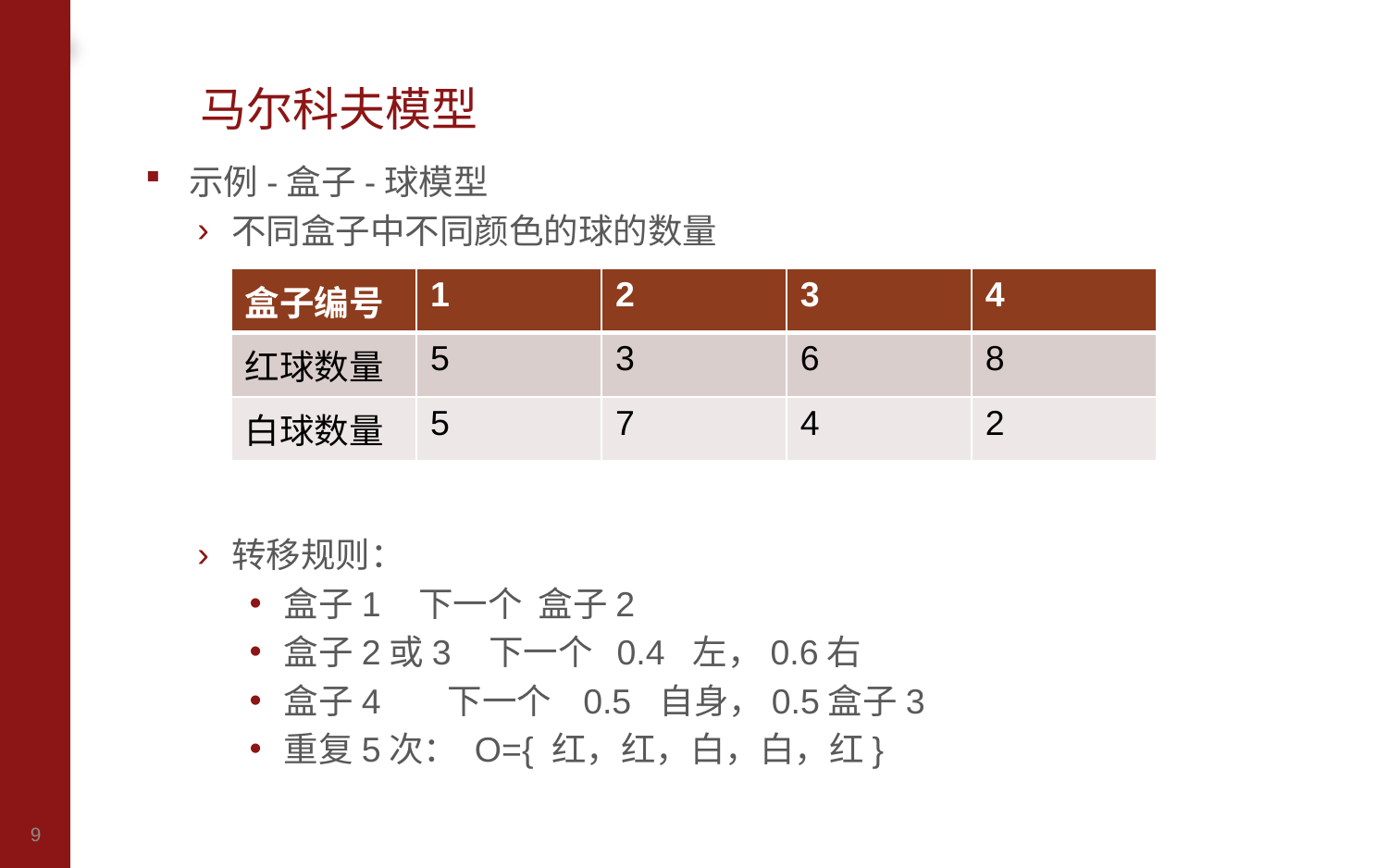

# 马尔科夫模型
示例-盒子-球模型
不同盒子中不同颜色的球的数量

转移规则：
盒子1   下一个  盒子2
盒子2或3   下一个  0.4  左，0.6右
盒子4      下一个   0.5  自身，0.5盒子3
重复5次： O={ 红，红，白，白，红}

| 盒子编号 | 1 | 2 | 3 | 4 |
| --- | --- | --- | --- | --- |
| 红球数量 | 5 | 3 | 6 | 8 |
| 白球数量 | 5 | 7 | 4 | 2 |
9